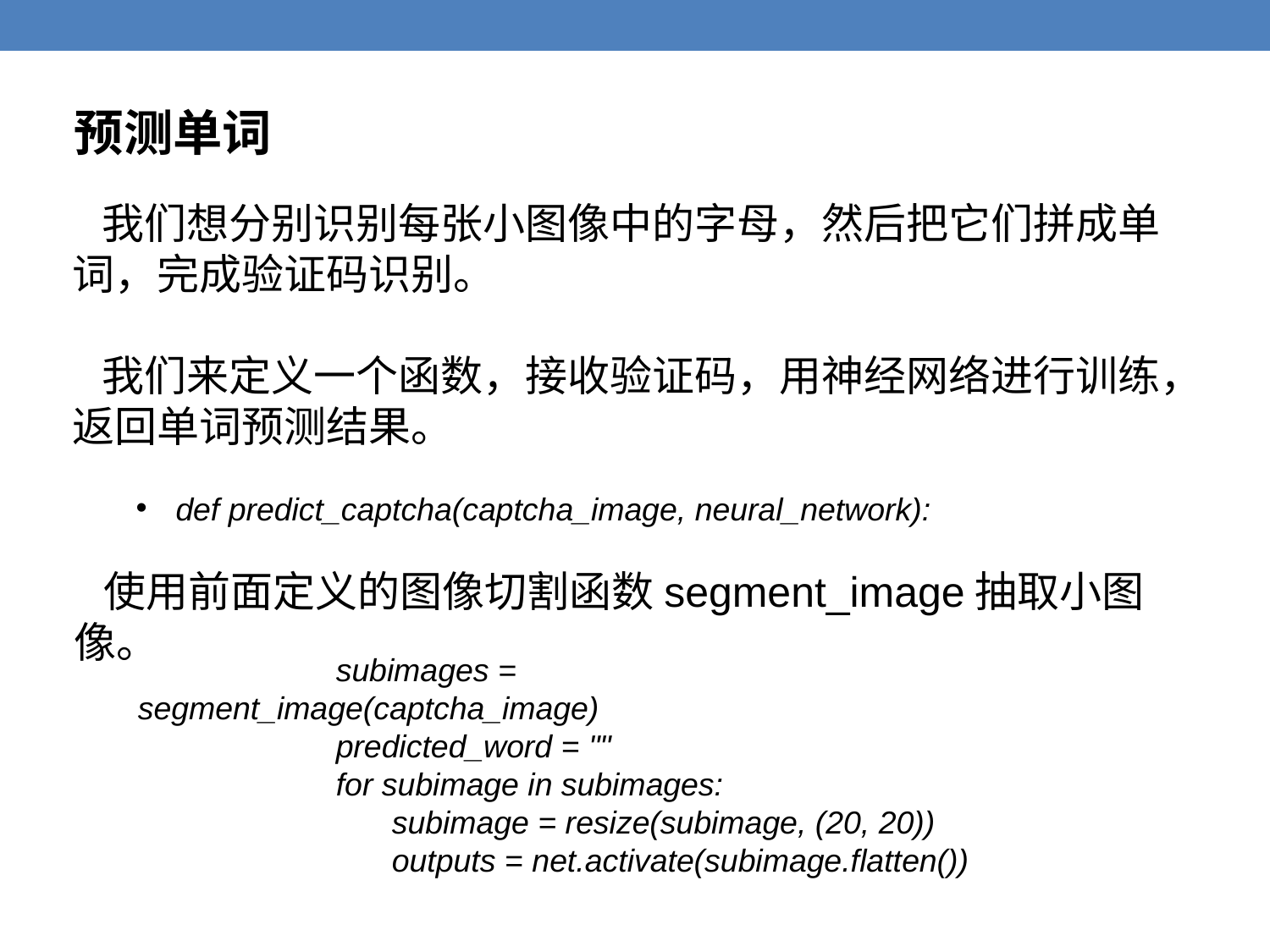

预测单词
  我们想分别识别每张小图像中的字母，然后把它们拼成单词，完成验证码识别。

  我们来定义一个函数，接收验证码，用神经网络进行训练，返回单词预测结果。

def predict_captcha(captcha_image, neural_network):
  使用前面定义的图像切割函数segment_image抽取小图像。
	        subimages = segment_image(captcha_image)
	        predicted_word = ""
	        for subimage in subimages:
		subimage = resize(subimage, (20, 20))
		outputs = net.activate(subimage.flatten())